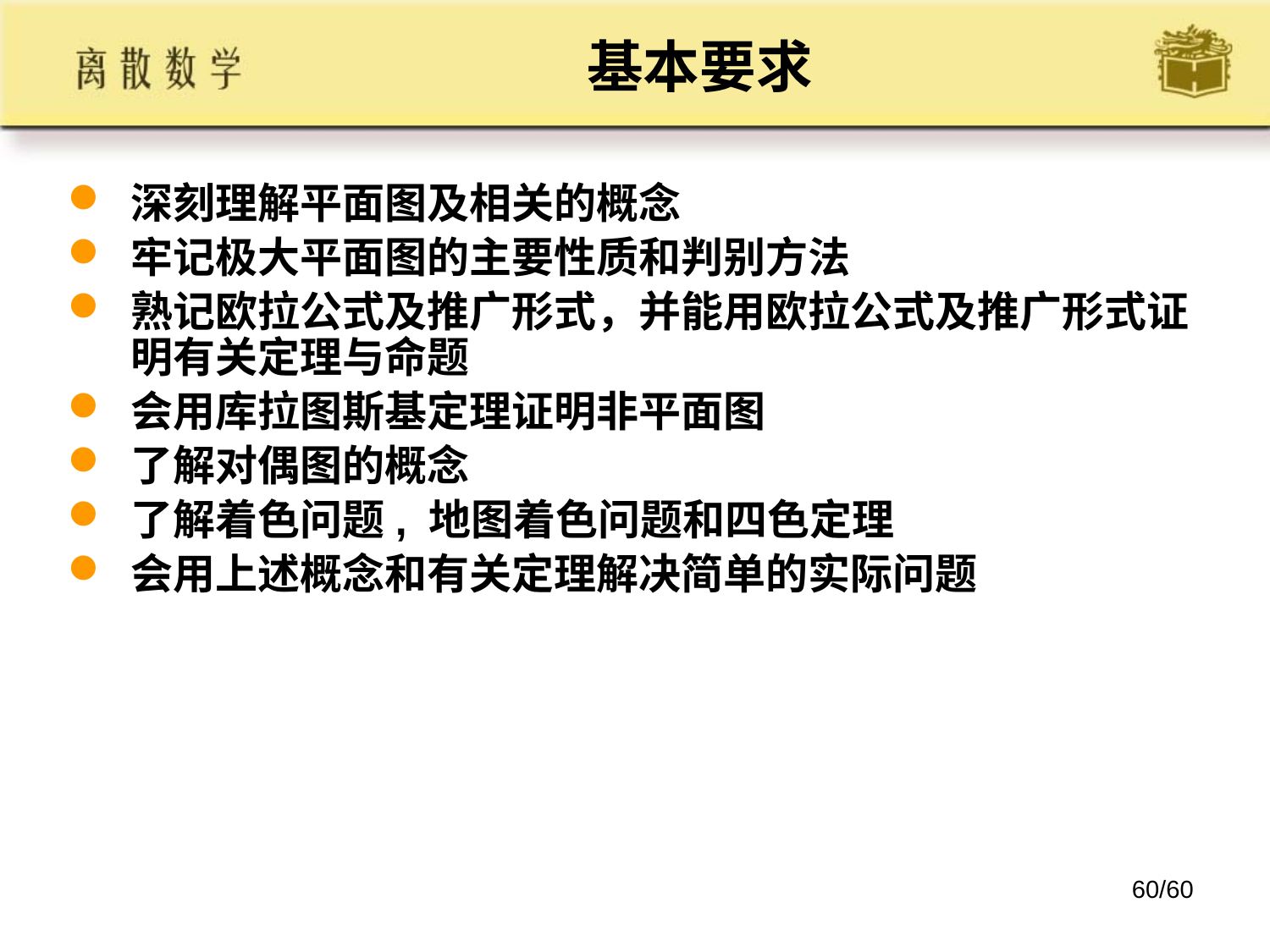

# 基本要求
深刻理解平面图及相关的概念
牢记极大平面图的主要性质和判别方法
熟记欧拉公式及推广形式，并能用欧拉公式及推广形式证明有关定理与命题
会用库拉图斯基定理证明非平面图
了解对偶图的概念
了解着色问题, 地图着色问题和四色定理
会用上述概念和有关定理解决简单的实际问题
60/60